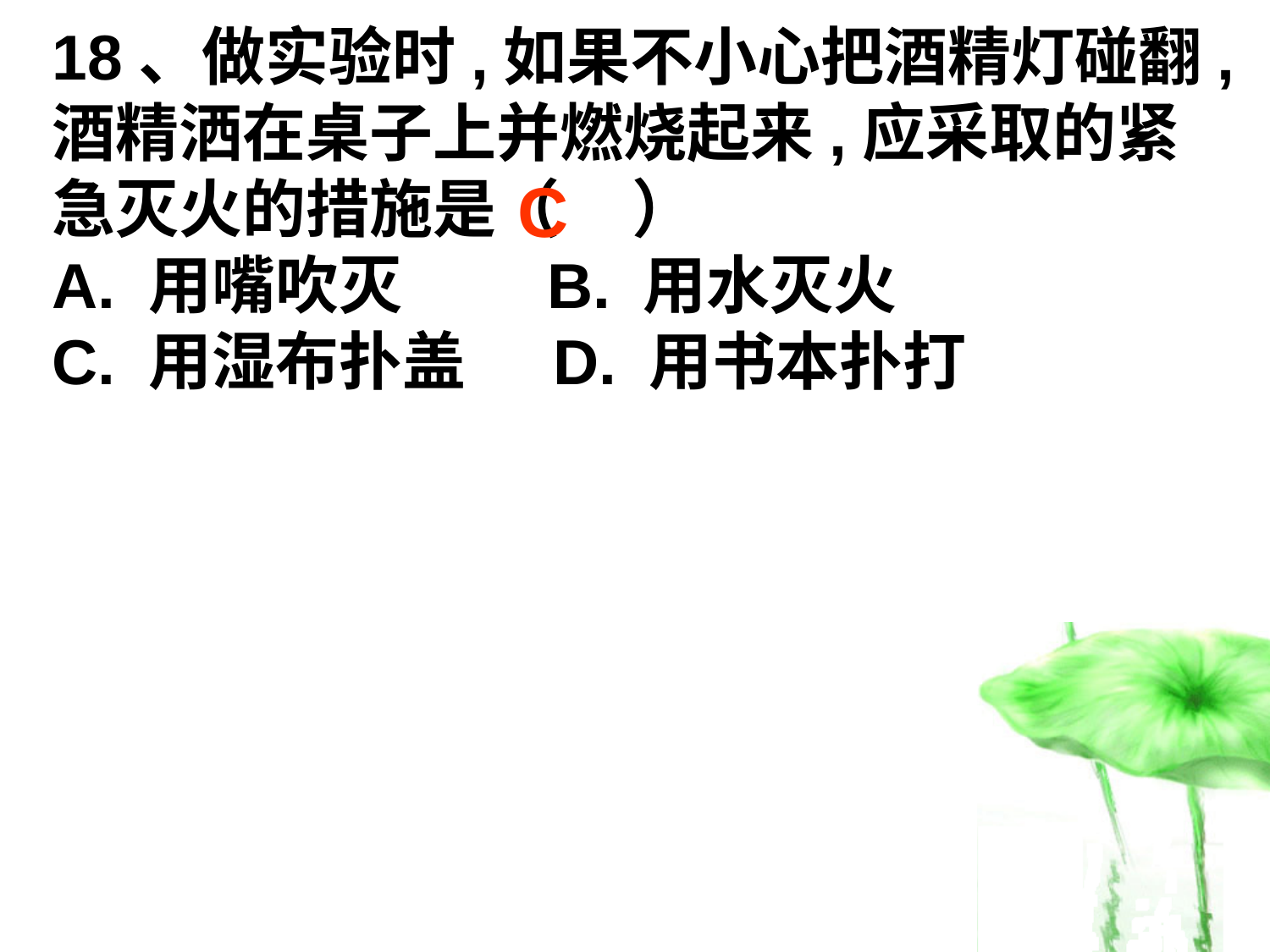

18、做实验时,如果不小心把酒精灯碰翻,酒精洒在桌子上并燃烧起来,应采取的紧急灭火的措施是（     ）
A. 用嘴吹灭         B. 用水灭火
C. 用湿布扑盖     D. 用书本扑打
C